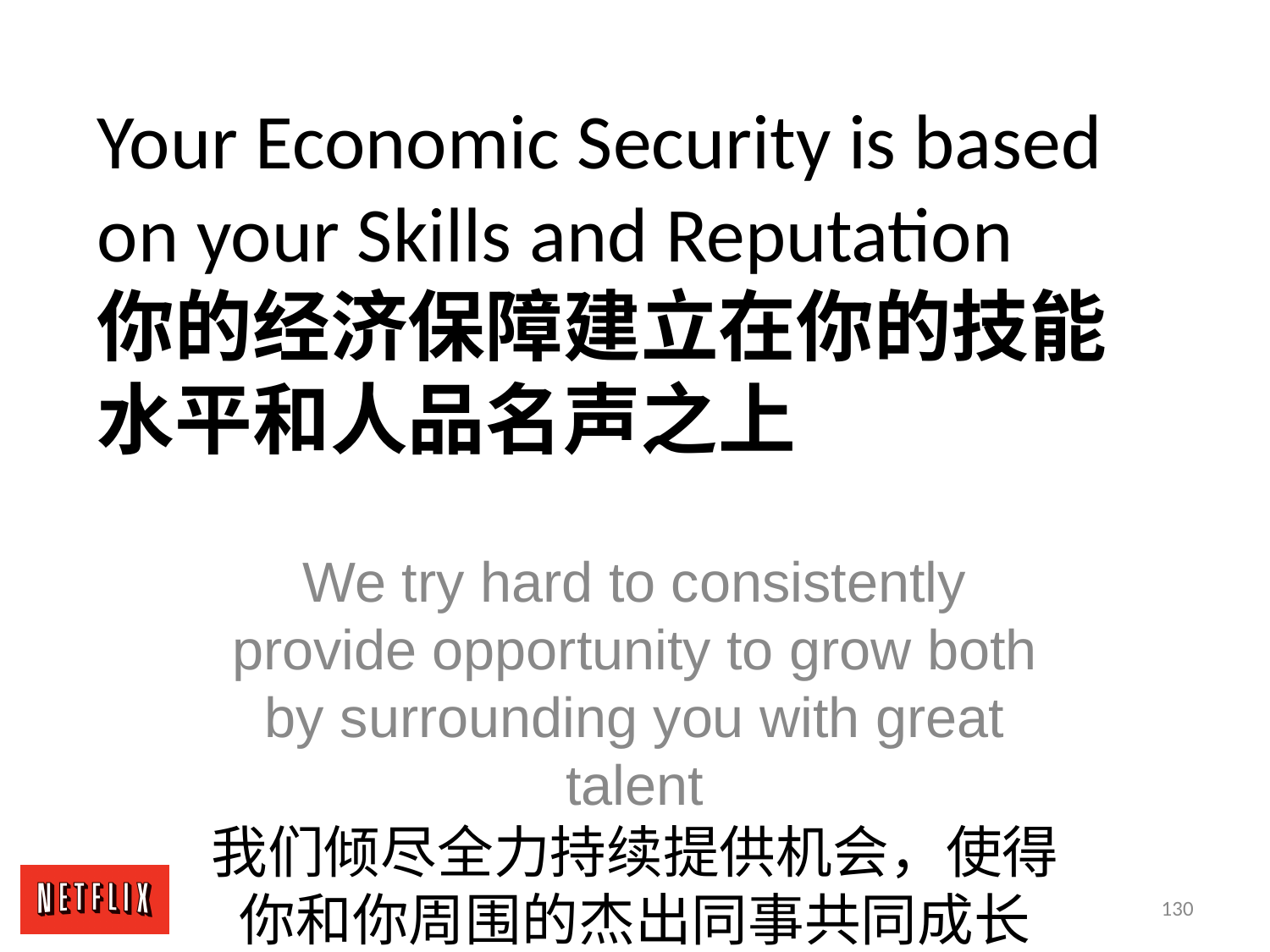

Your Economic Security is based on your Skills and Reputation
你的经济保障建立在你的技能水平和人品名声之上
We try hard to consistently provide opportunity to grow both by surrounding you with great talent
我们倾尽全力持续提供机会，使得你和你周围的杰出同事共同成长
130